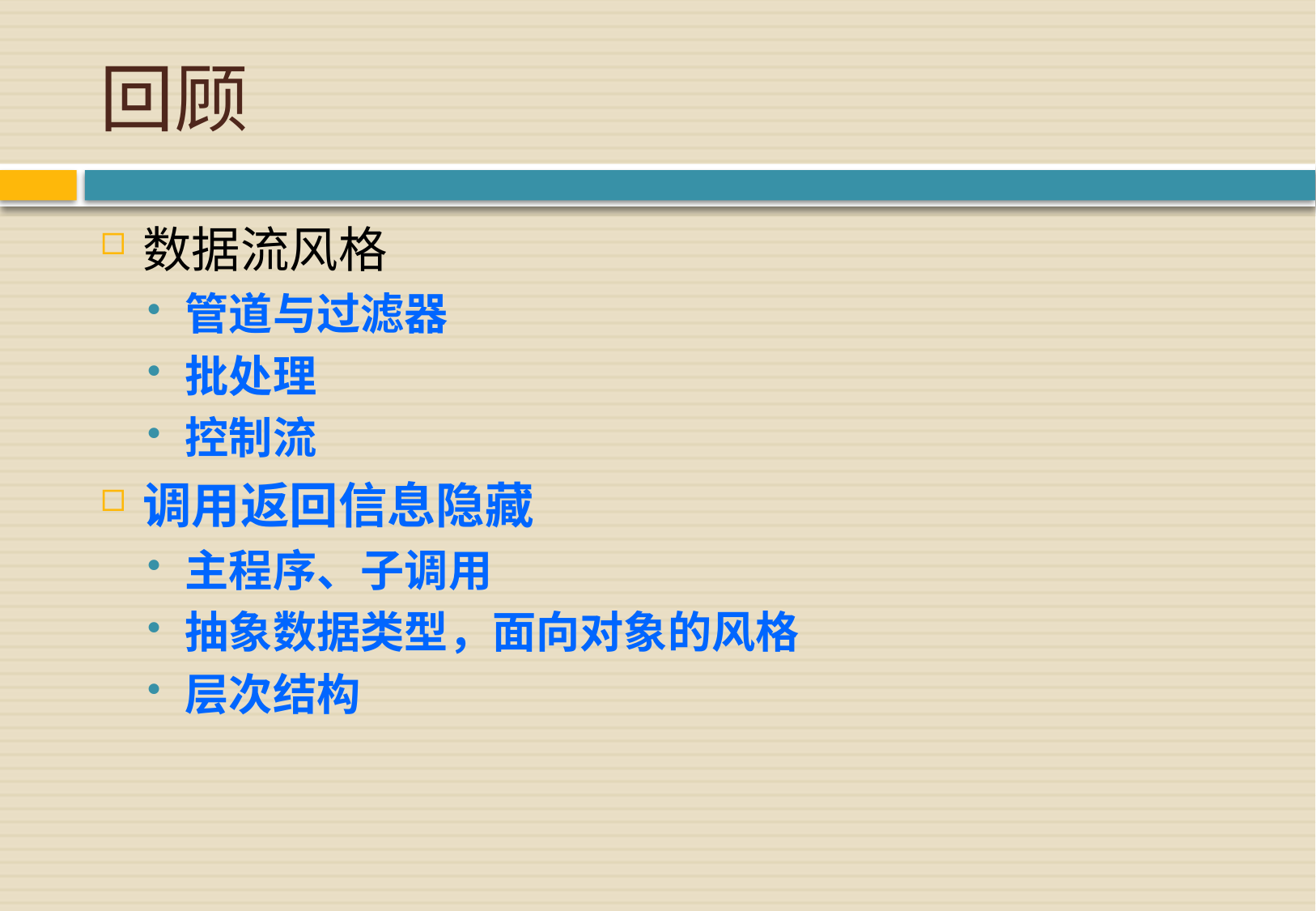

# 回顾
数据流风格
管道与过滤器
批处理
控制流
调用返回信息隐藏
主程序、子调用
抽象数据类型，面向对象的风格
层次结构